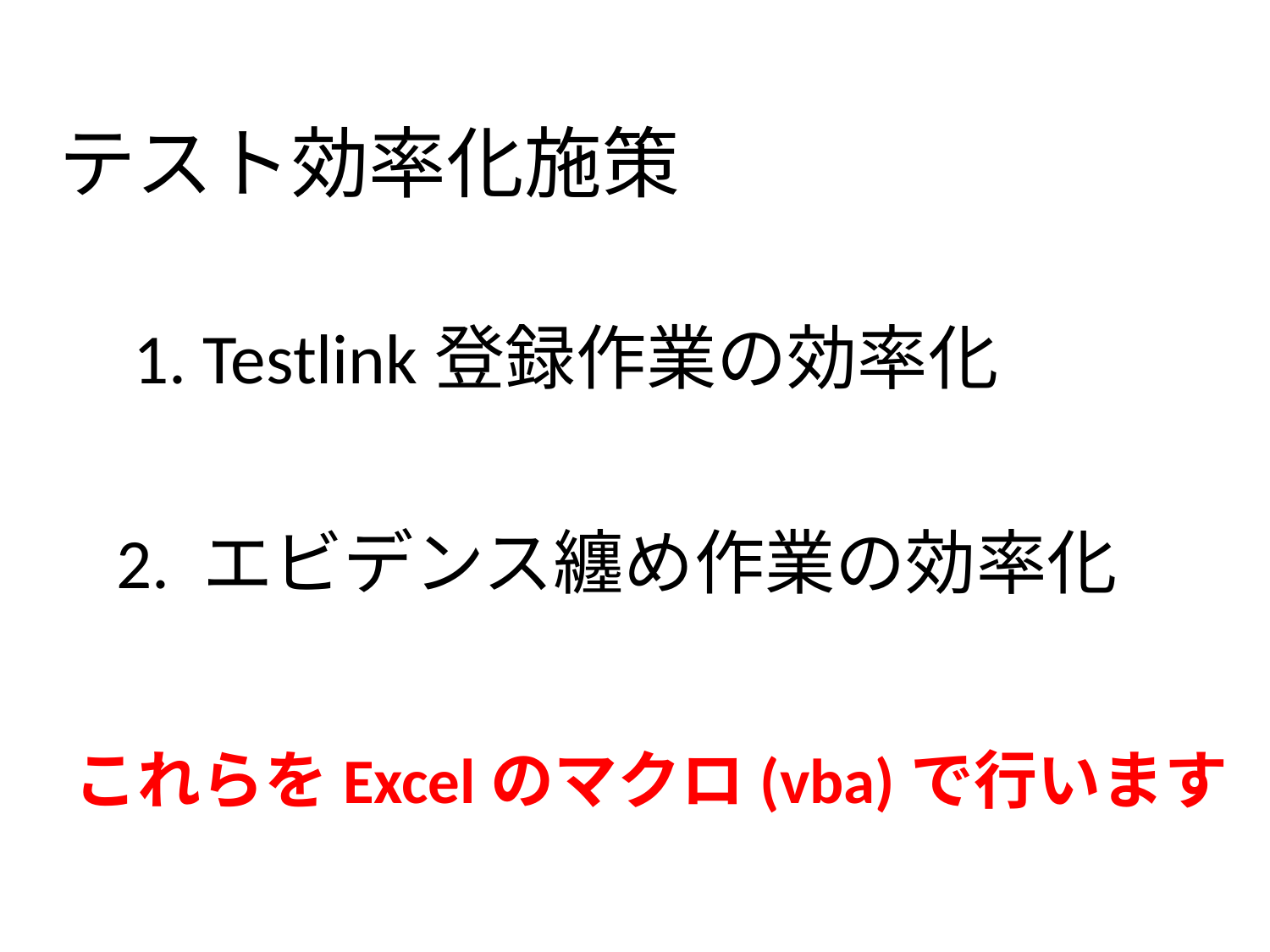

テスト効率化施策
1. Testlink登録作業の効率化
2. エビデンス纏め作業の効率化
これらをExcelのマクロ(vba)で行います